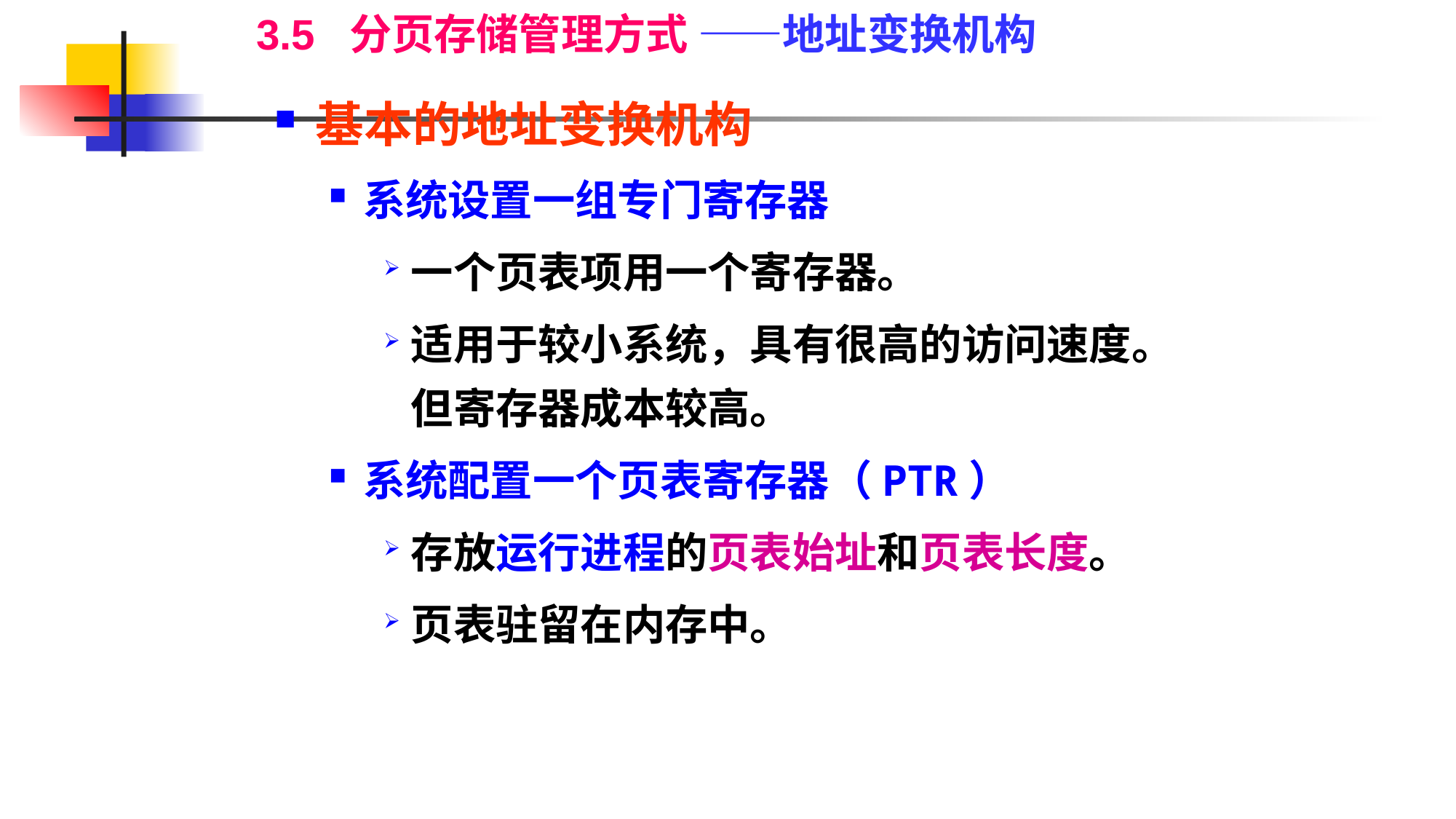

3.5  分页存储管理方式 ——地址变换机构
基本的地址变换机构
系统设置一组专门寄存器
一个页表项用一个寄存器。
适用于较小系统，具有很高的访问速度。但寄存器成本较高。
系统配置一个页表寄存器（PTR）
存放运行进程的页表始址和页表长度。
页表驻留在内存中。